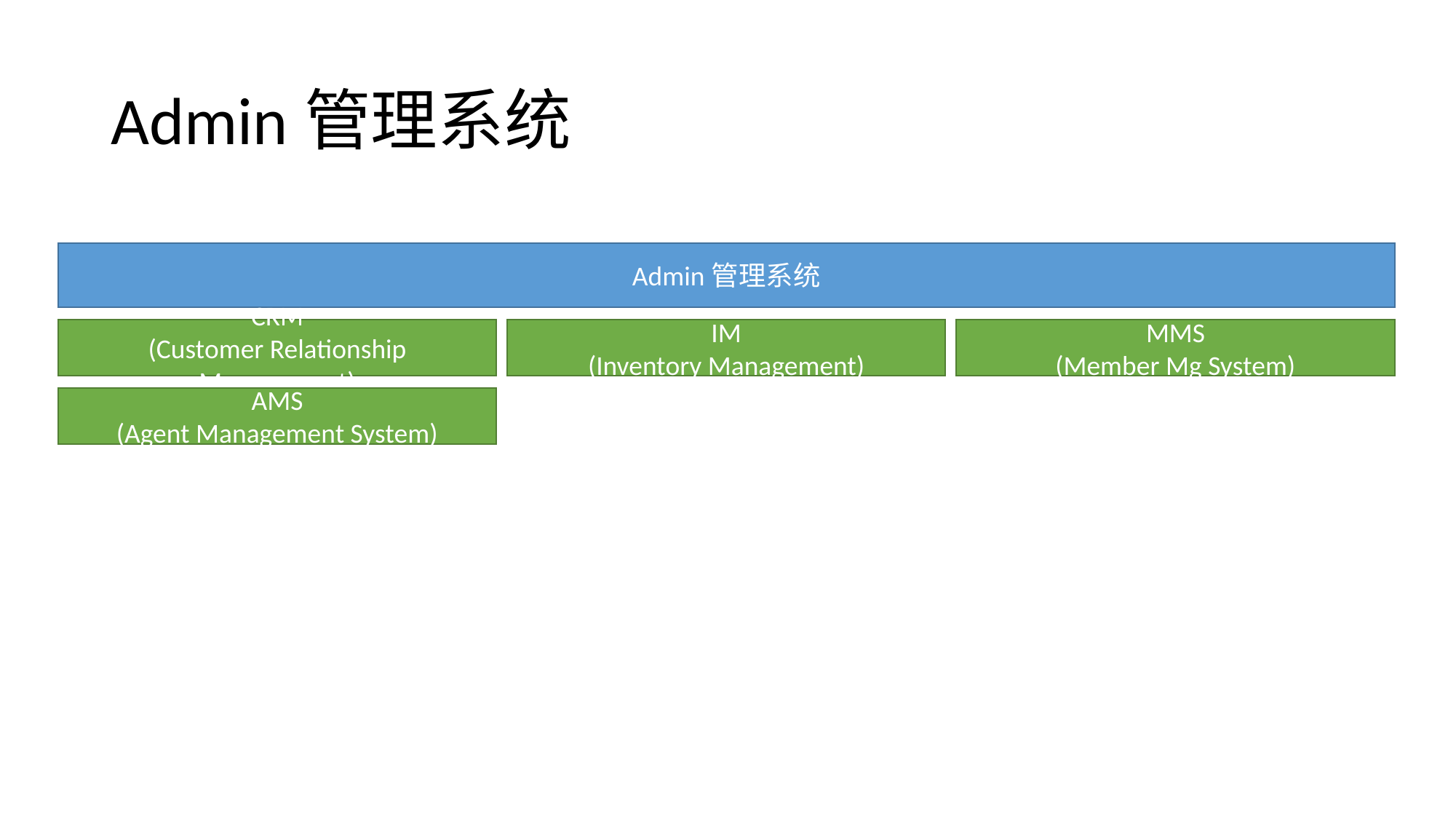

# Admin管理系统
Admin管理系统
CRM
(Customer Relationship Management)
IM
(Inventory Management)
MMS
(Member Mg System)
AMS
(Agent Management System)